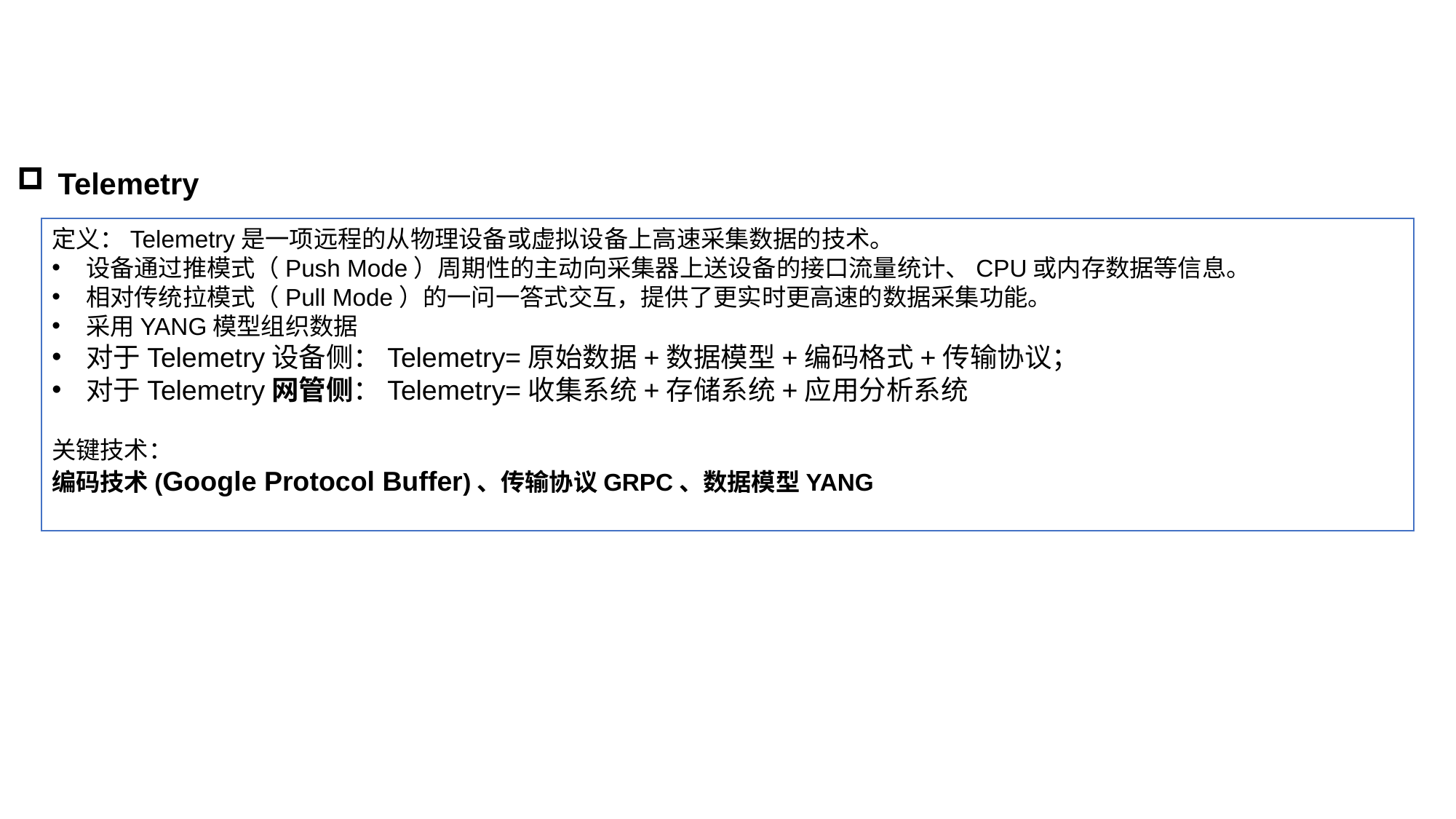

Telemetry
定义：Telemetry是一项远程的从物理设备或虚拟设备上高速采集数据的技术。
设备通过推模式（Push Mode）周期性的主动向采集器上送设备的接口流量统计、CPU或内存数据等信息。
相对传统拉模式（Pull Mode）的一问一答式交互，提供了更实时更高速的数据采集功能。
采用YANG模型组织数据
对于Telemetry设备侧：Telemetry=原始数据+数据模型+编码格式+传输协议；
对于Telemetry网管侧：Telemetry=收集系统+存储系统+应用分析系统

关键技术：
编码技术(Google Protocol Buffer)、传输协议GRPC、数据模型YANG